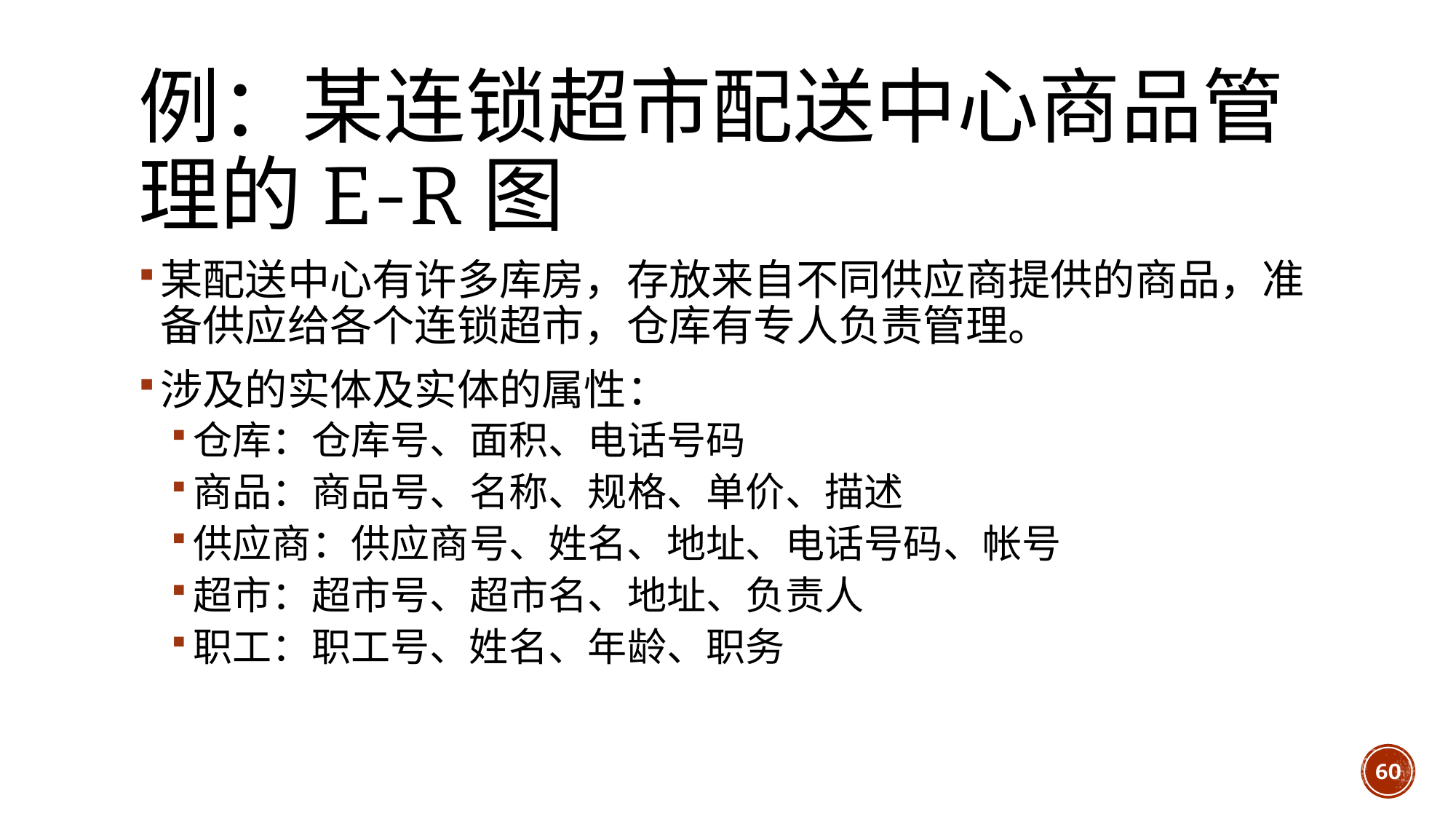

# 例：某连锁超市配送中心商品管理的E-R图
某配送中心有许多库房，存放来自不同供应商提供的商品，准备供应给各个连锁超市，仓库有专人负责管理。
涉及的实体及实体的属性：
仓库：仓库号、面积、电话号码
商品：商品号、名称、规格、单价、描述
供应商：供应商号、姓名、地址、电话号码、帐号
超市：超市号、超市名、地址、负责人
职工：职工号、姓名、年龄、职务

60